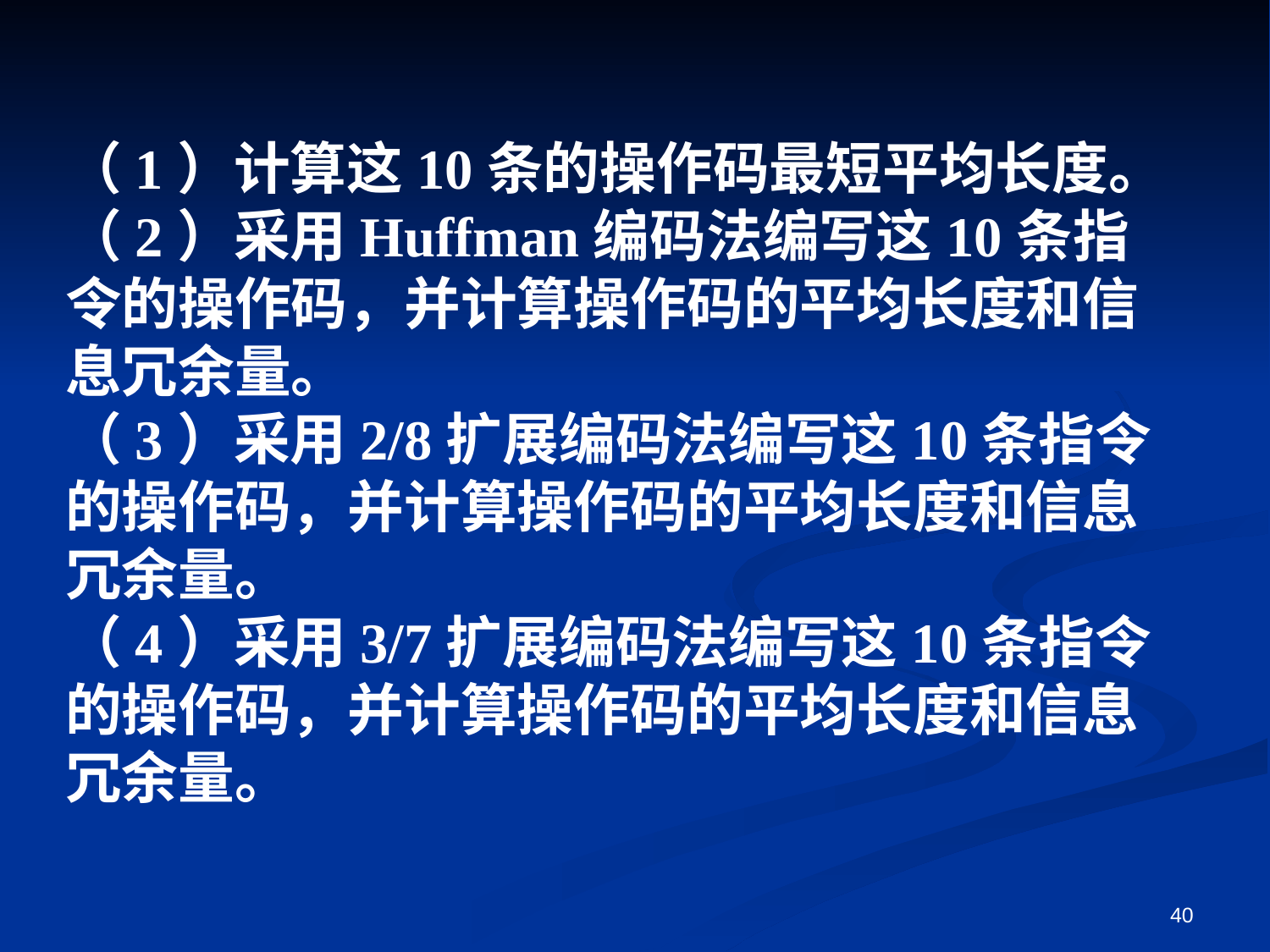

（1）计算这10条的操作码最短平均长度。
（2）采用Huffman编码法编写这10条指令的操作码，并计算操作码的平均长度和信息冗余量。
（3）采用2/8扩展编码法编写这10条指令的操作码，并计算操作码的平均长度和信息冗余量。
（4）采用3/7扩展编码法编写这10条指令的操作码，并计算操作码的平均长度和信息冗余量。
40